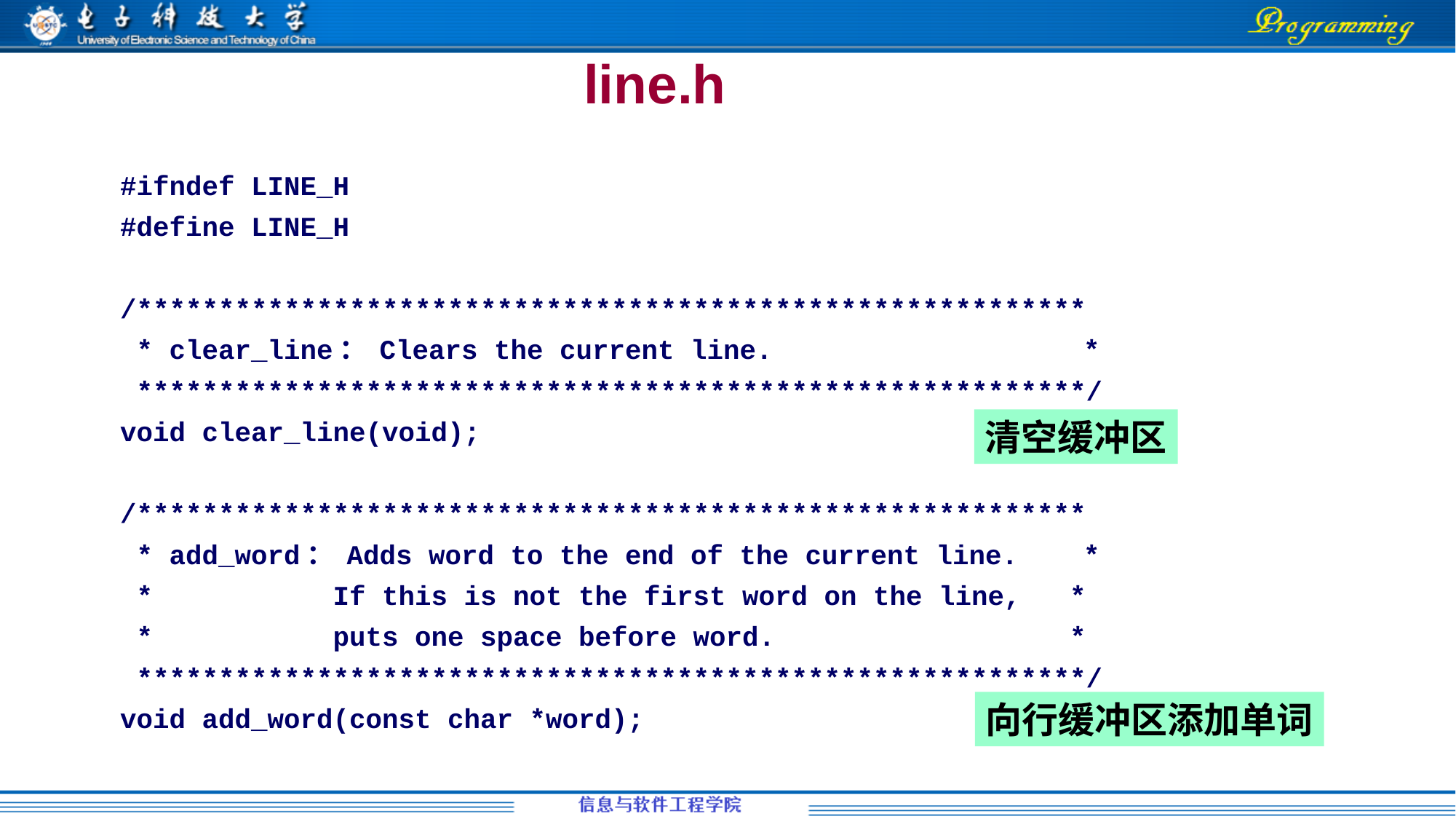

line.h
#ifndef LINE_H
#define LINE_H

/**********************************************************
 * clear_line： Clears the current line.                   *
 **********************************************************/
void clear_line(void);

/**********************************************************
 * add_word： Adds word to the end of the current line.    *
 *           If this is not the first word on the line,   *
 *           puts one space before word.                  *
 **********************************************************/
void add_word(const char *word);
清空缓冲区
向行缓冲区添加单词